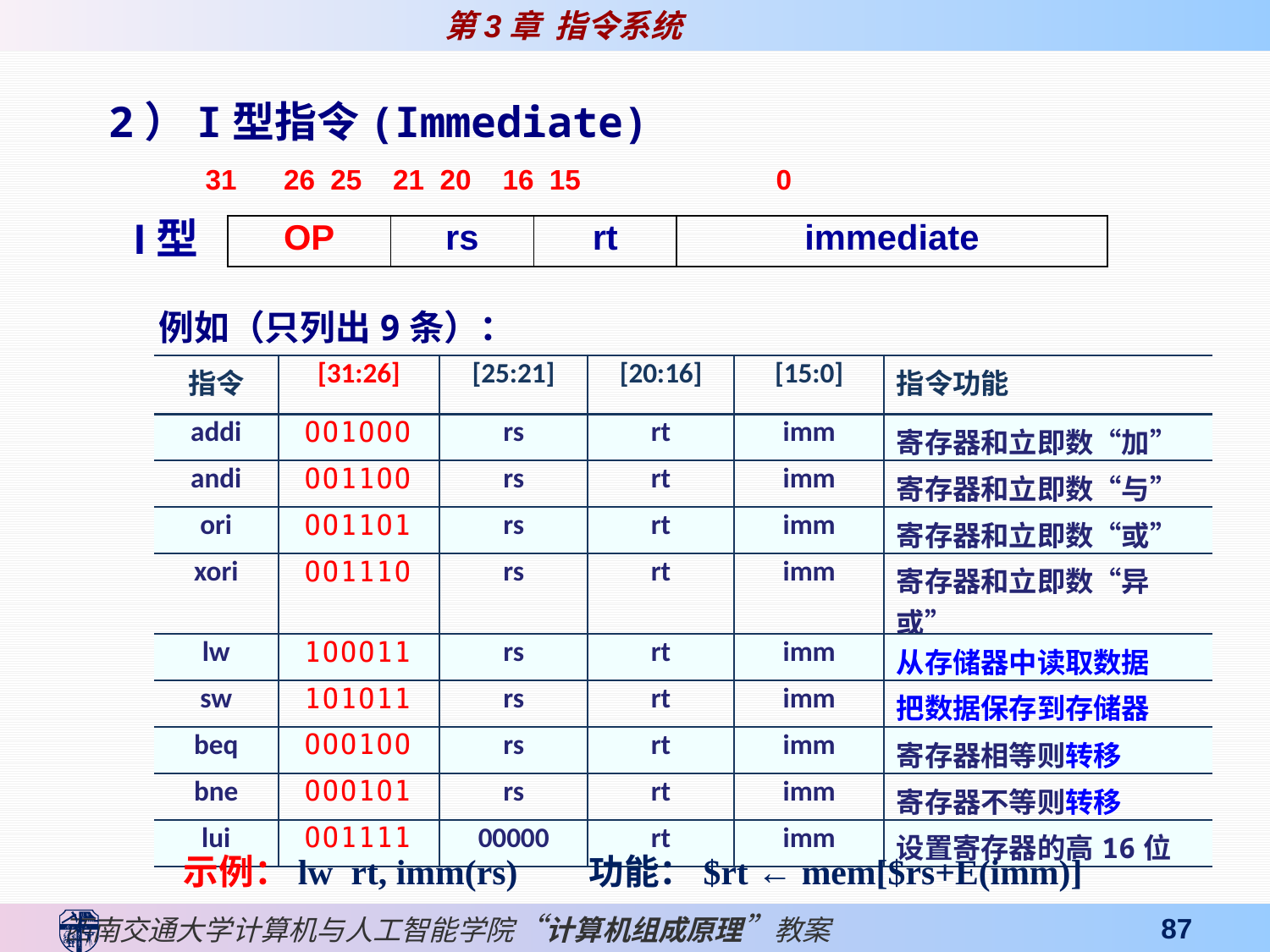

2）I型指令(Immediate)

     31      26  25    21  20    16  15                         0
| OP | rs | rt | immediate |
| --- | --- | --- | --- |
I型
例如（只列出9条）：
| 指令 | [31:26] | [25:21] | [20:16] | [15:0] | 指令功能 |
| --- | --- | --- | --- | --- | --- |
| addi | 001000 | rs | rt | imm | 寄存器和立即数“加” |
| andi | 001100 | rs | rt | imm | 寄存器和立即数“与” |
| ori | 001101 | rs | rt | imm | 寄存器和立即数“或” |
| xori | 001110 | rs | rt | imm | 寄存器和立即数“异或” |
| lw | 100011 | rs | rt | imm | 从存储器中读取数据 |
| sw | 101011 | rs | rt | imm | 把数据保存到存储器 |
| beq | 000100 | rs | rt | imm | 寄存器相等则转移 |
| bne | 000101 | rs | rt | imm | 寄存器不等则转移 |
| lui | 001111 | 00000 | rt | imm | 设置寄存器的高16位 |
示例：lw  rt, imm(rs)       功能：$rt ← mem[$rs+E(imm)]